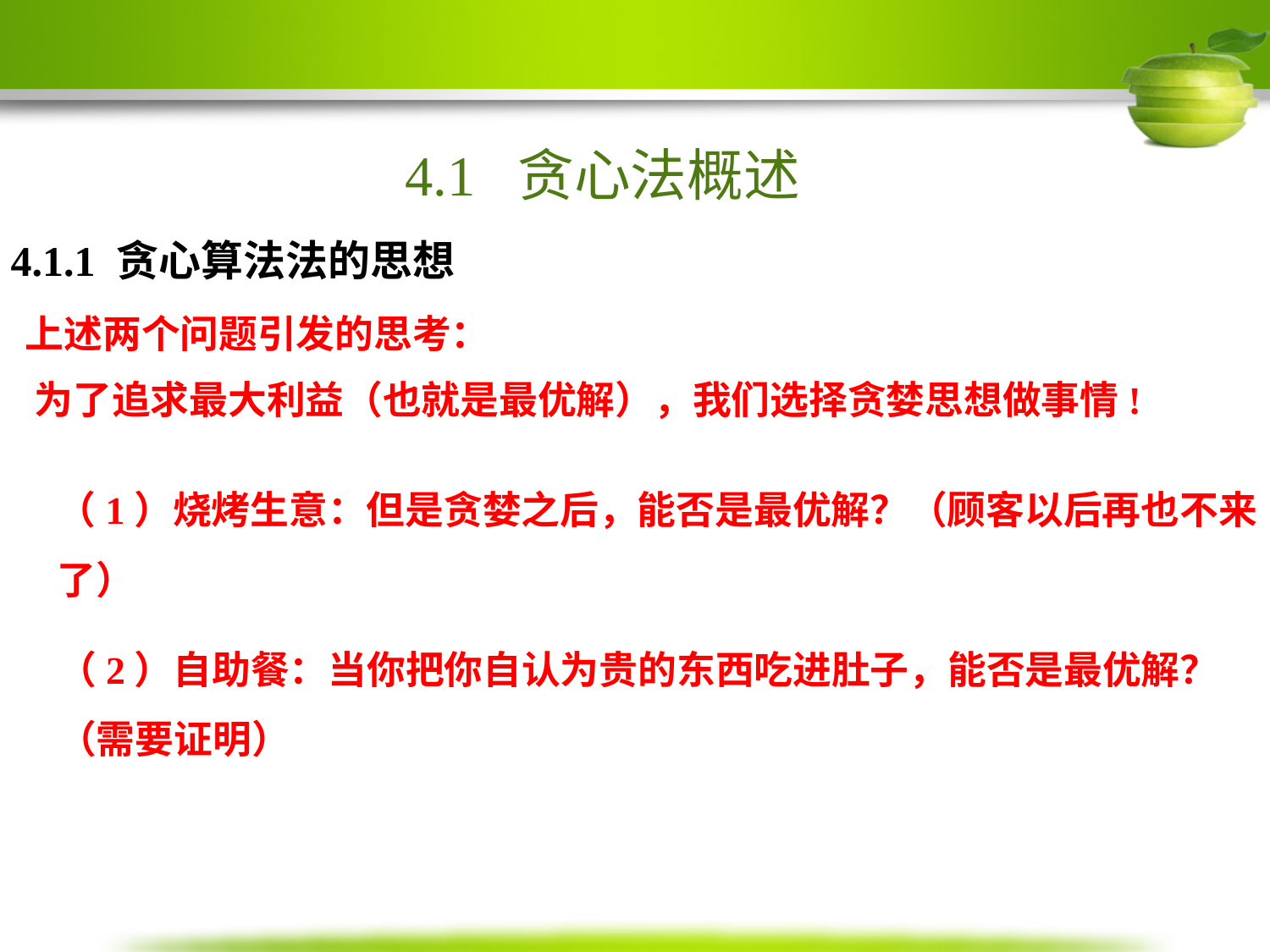

4.1  贪心法概述
4.1.1 贪心算法法的思想
上述两个问题引发的思考：
为了追求最大利益（也就是最优解），我们选择贪婪思想做事情!
（1）烧烤生意：但是贪婪之后，能否是最优解？（顾客以后再也不来了）
（2）自助餐：当你把你自认为贵的东西吃进肚子，能否是最优解？（需要证明）